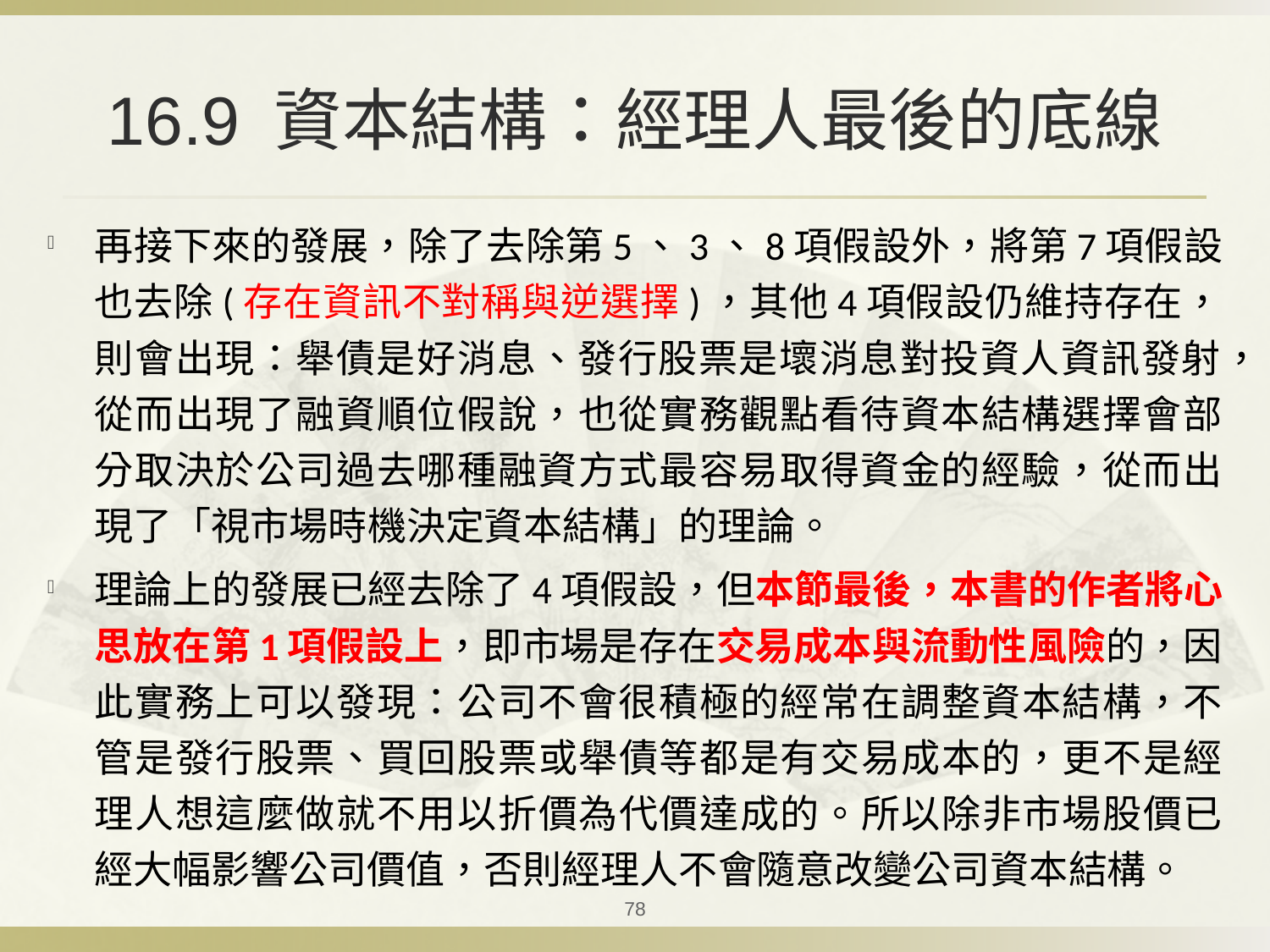

# 16.9 資本結構：經理人最後的底線
再接下來的發展，除了去除第5、3、8項假設外，將第7項假設也去除(存在資訊不對稱與逆選擇)，其他4項假設仍維持存在，則會出現：舉債是好消息、發行股票是壞消息對投資人資訊發射，從而出現了融資順位假說，也從實務觀點看待資本結構選擇會部分取決於公司過去哪種融資方式最容易取得資金的經驗，從而出現了「視市場時機決定資本結構」的理論。
理論上的發展已經去除了4項假設，但本節最後，本書的作者將心思放在第1項假設上，即市場是存在交易成本與流動性風險的，因此實務上可以發現：公司不會很積極的經常在調整資本結構，不管是發行股票、買回股票或舉債等都是有交易成本的，更不是經理人想這麼做就不用以折價為代價達成的。所以除非市場股價已經大幅影響公司價值，否則經理人不會隨意改變公司資本結構。
78